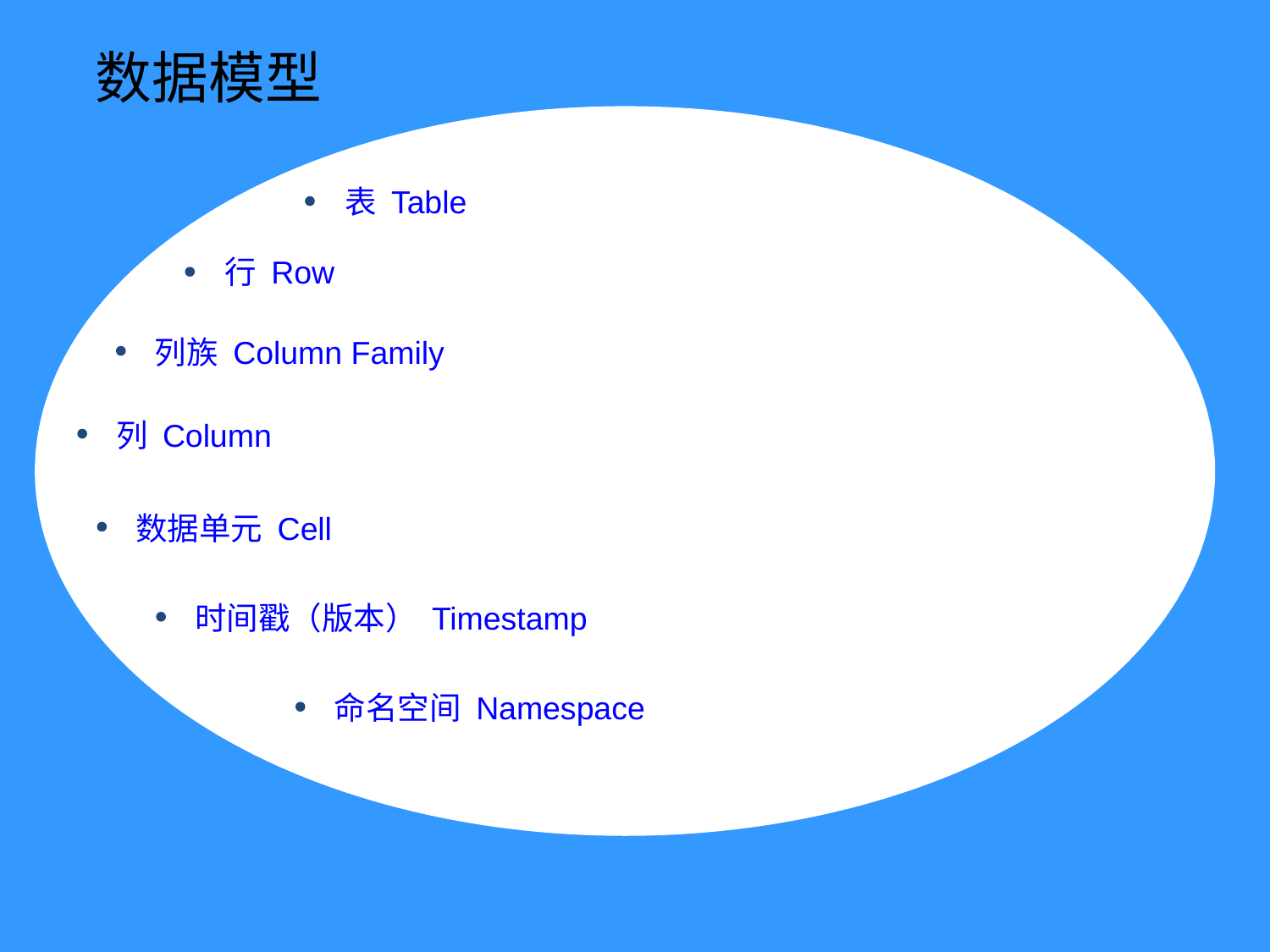

# 数据模型
表 Table

行 Row

列族 Column Family

列 Column

数据单元 Cell

时间戳（版本） Timestamp

命名空间 Namespace